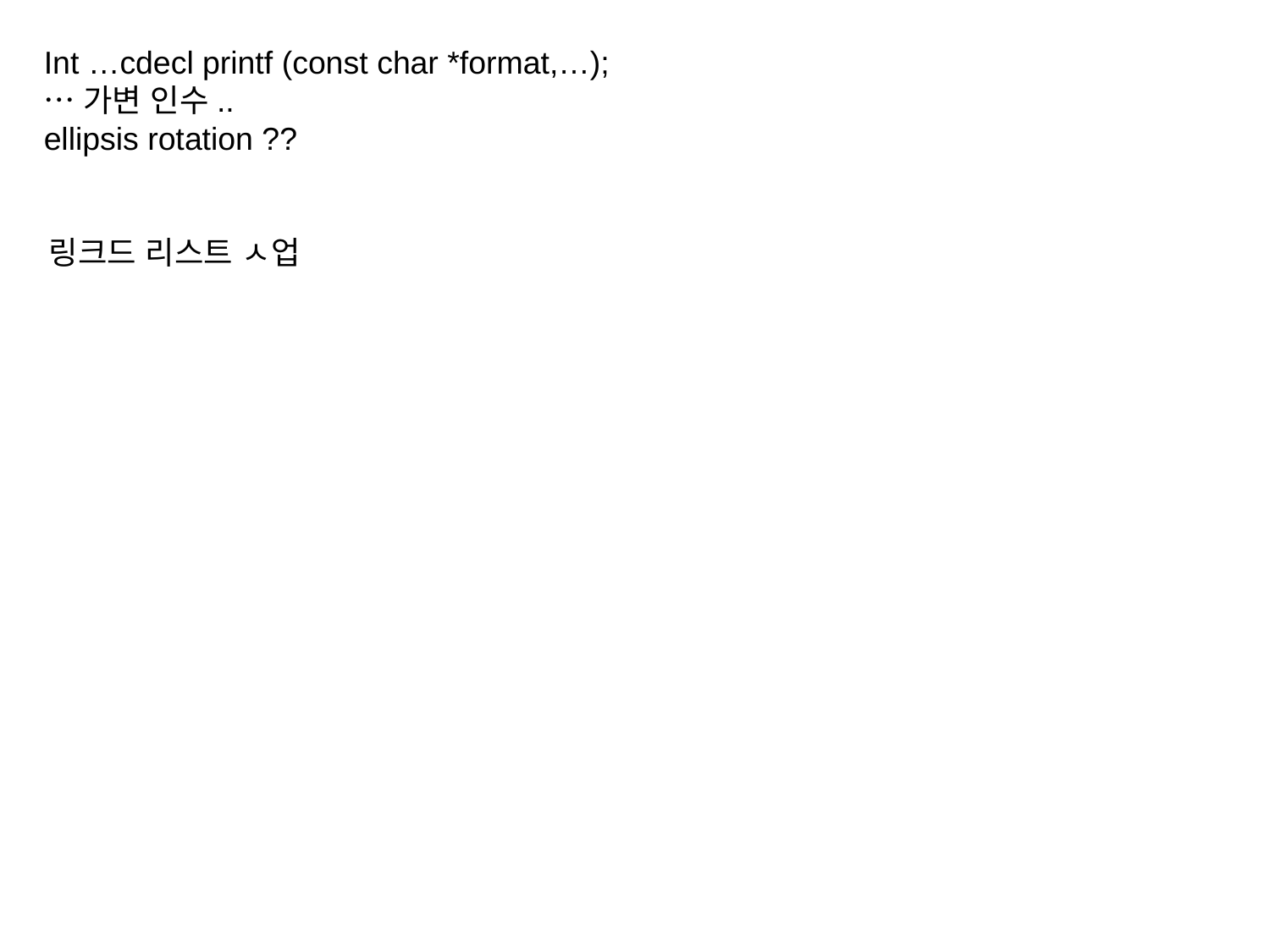

Int …cdecl printf (const char *format,…);
…가변 인수..
ellipsis rotation ??
링크드 리스트 ㅅ업